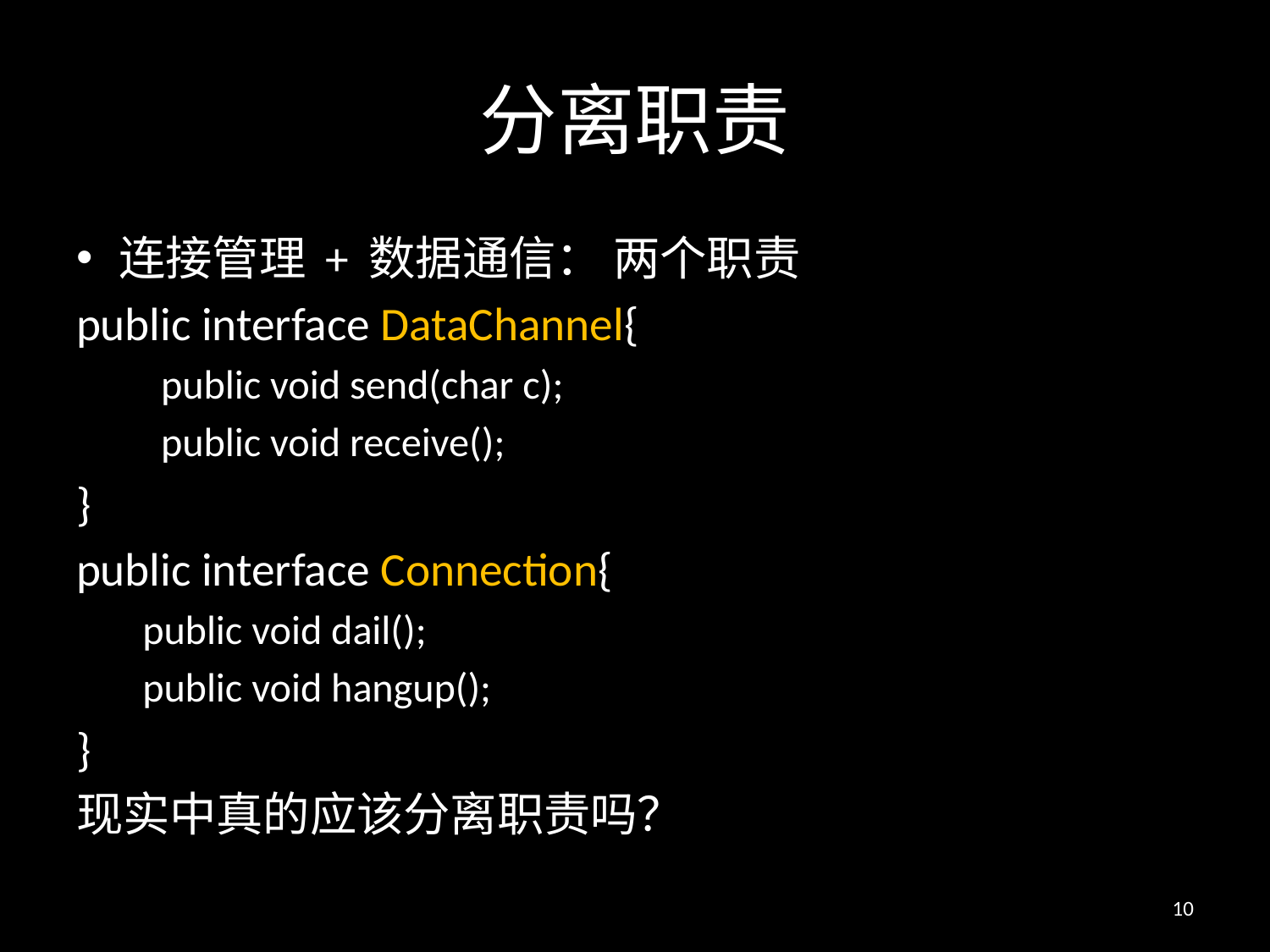

# 分离职责
连接管理 + 数据通信： 两个职责
public interface DataChannel{
   public void send(char c);
   public void receive();
}
public interface Connection{
 public void dail();
 public void hangup();
}
现实中真的应该分离职责吗？

10